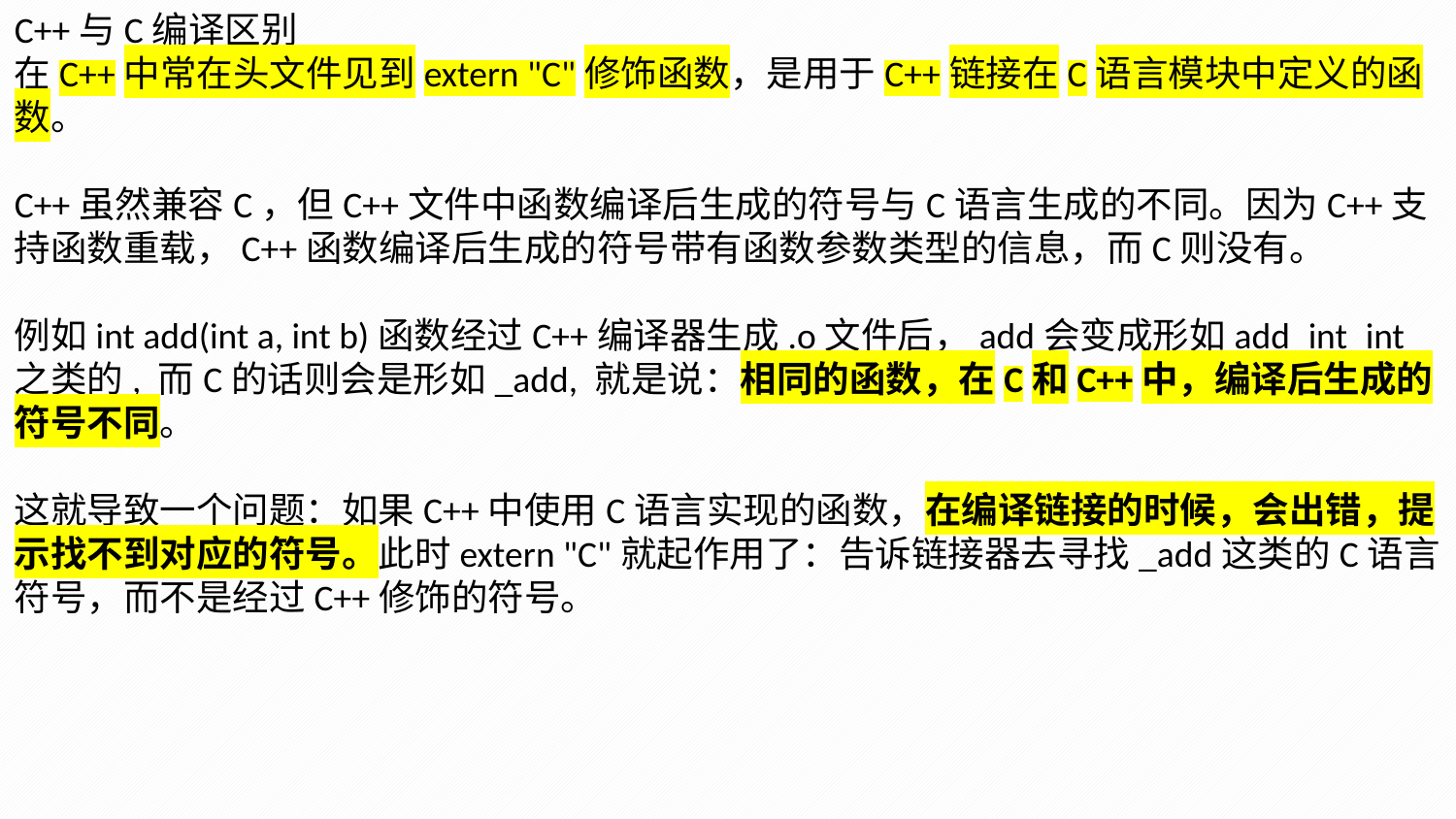

C++与C编译区别
在C++中常在头文件见到extern "C"修饰函数，是用于C++链接在C语言模块中定义的函数。

C++虽然兼容C，但C++文件中函数编译后生成的符号与C语言生成的不同。因为C++支持函数重载，C++函数编译后生成的符号带有函数参数类型的信息，而C则没有。

例如int add(int a, int b)函数经过C++编译器生成.o文件后，add会变成形如add_int_int之类的, 而C的话则会是形如_add, 就是说：相同的函数，在C和C++中，编译后生成的符号不同。

这就导致一个问题：如果C++中使用C语言实现的函数，在编译链接的时候，会出错，提示找不到对应的符号。此时extern "C"就起作用了：告诉链接器去寻找_add这类的C语言符号，而不是经过C++修饰的符号。